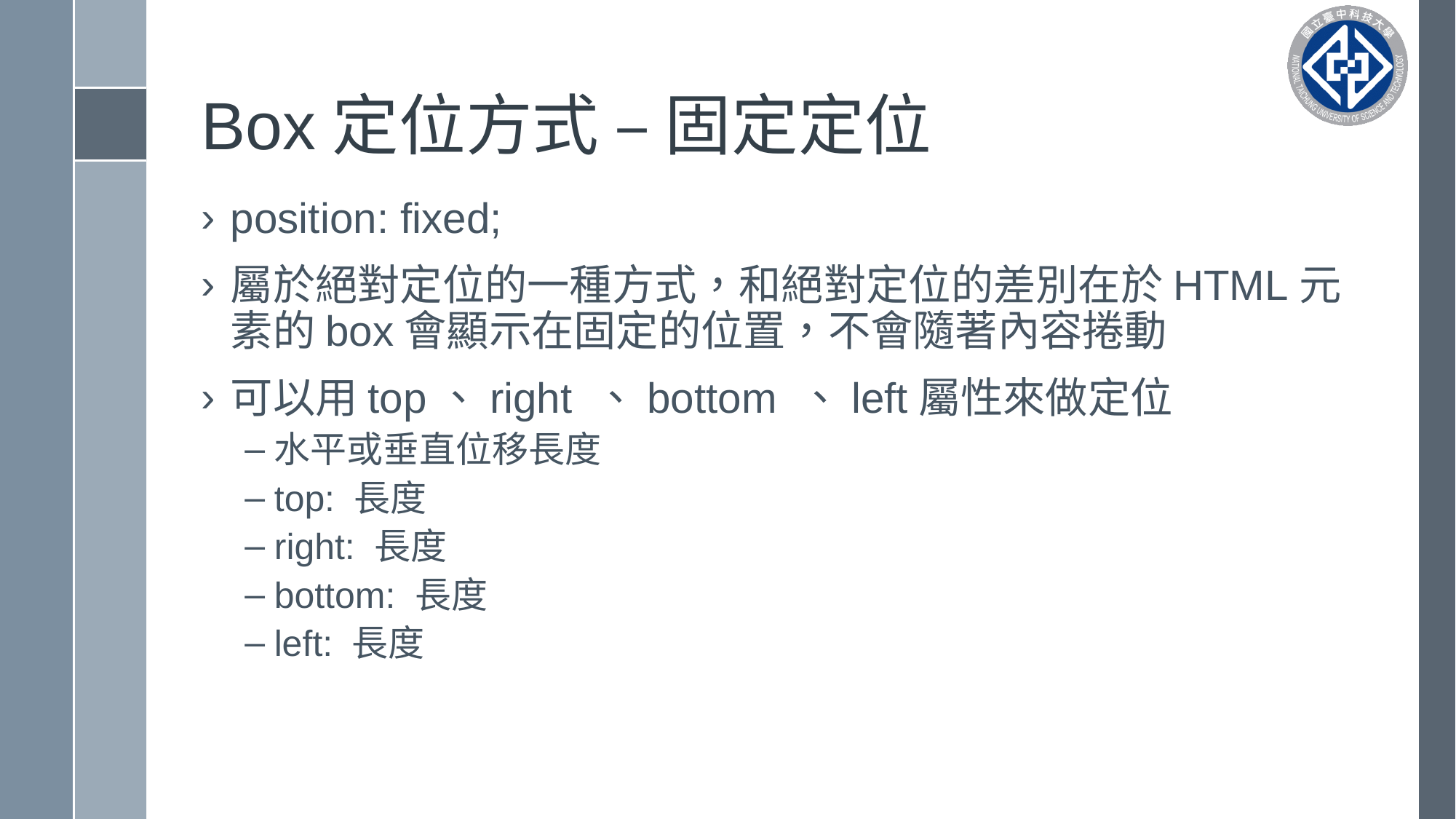

# Box定位方式 – 固定定位
position: fixed;
屬於絕對定位的一種方式，和絕對定位的差別在於HTML元素的box會顯示在固定的位置，不會隨著內容捲動
可以用top、right 、bottom 、left屬性來做定位
水平或垂直位移長度
top: 長度
right: 長度
bottom: 長度
left: 長度